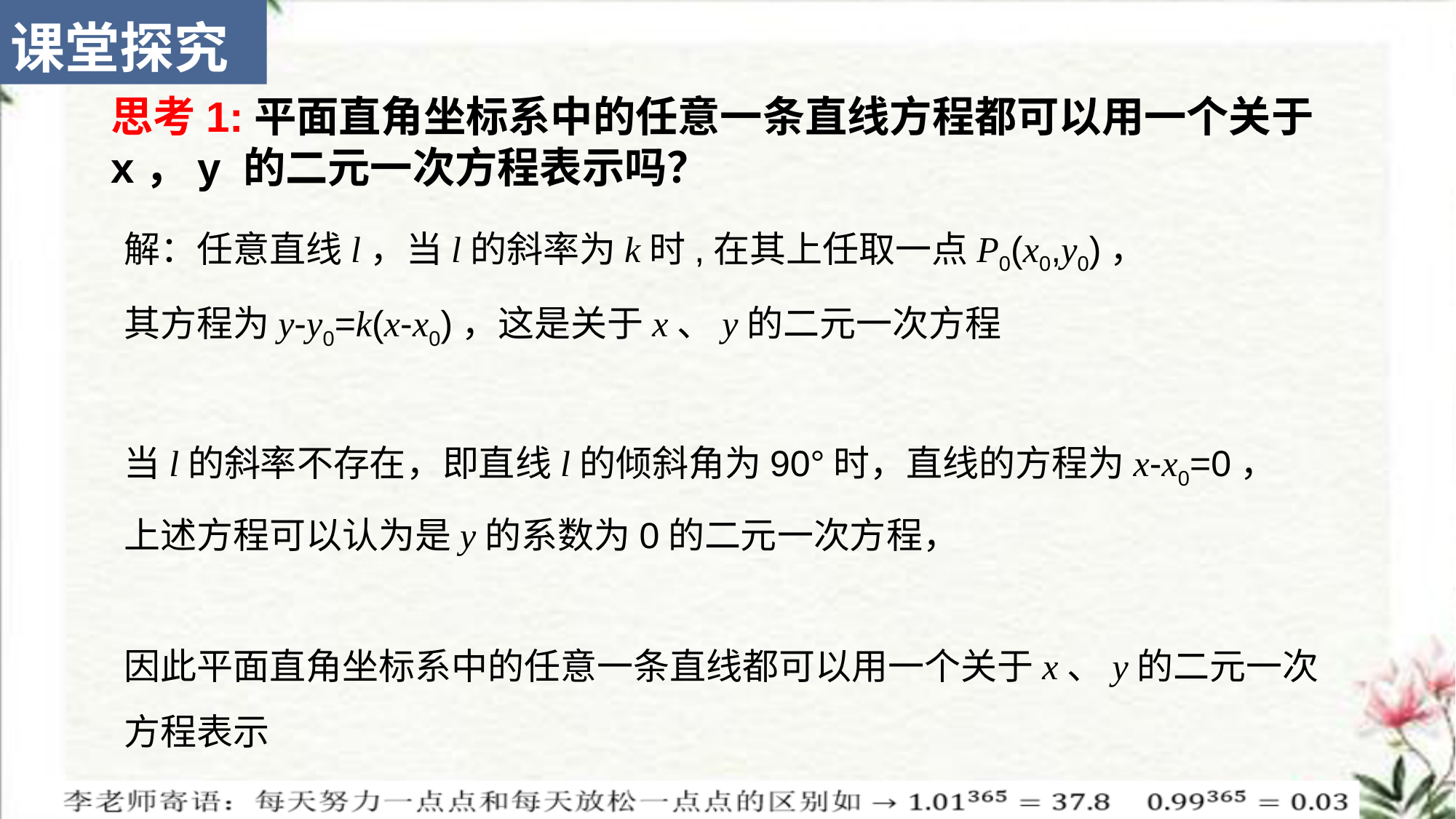

课堂探究

思考1:平面直角坐标系中的任意一条直线方程都可以用一个关于x，y 的二元一次方程表示吗？
解：任意直线l，当l的斜率为k时,在其上任取一点P0(x0,y0)，
其方程为y-y0=k(x-x0)，这是关于x、y的二元一次方程

当l的斜率不存在，即直线l的倾斜角为90°时，直线的方程为x-x0=0，
上述方程可以认为是y的系数为0的二元一次方程，

因此平面直角坐标系中的任意一条直线都可以用一个关于x、y的二元一次方程表示